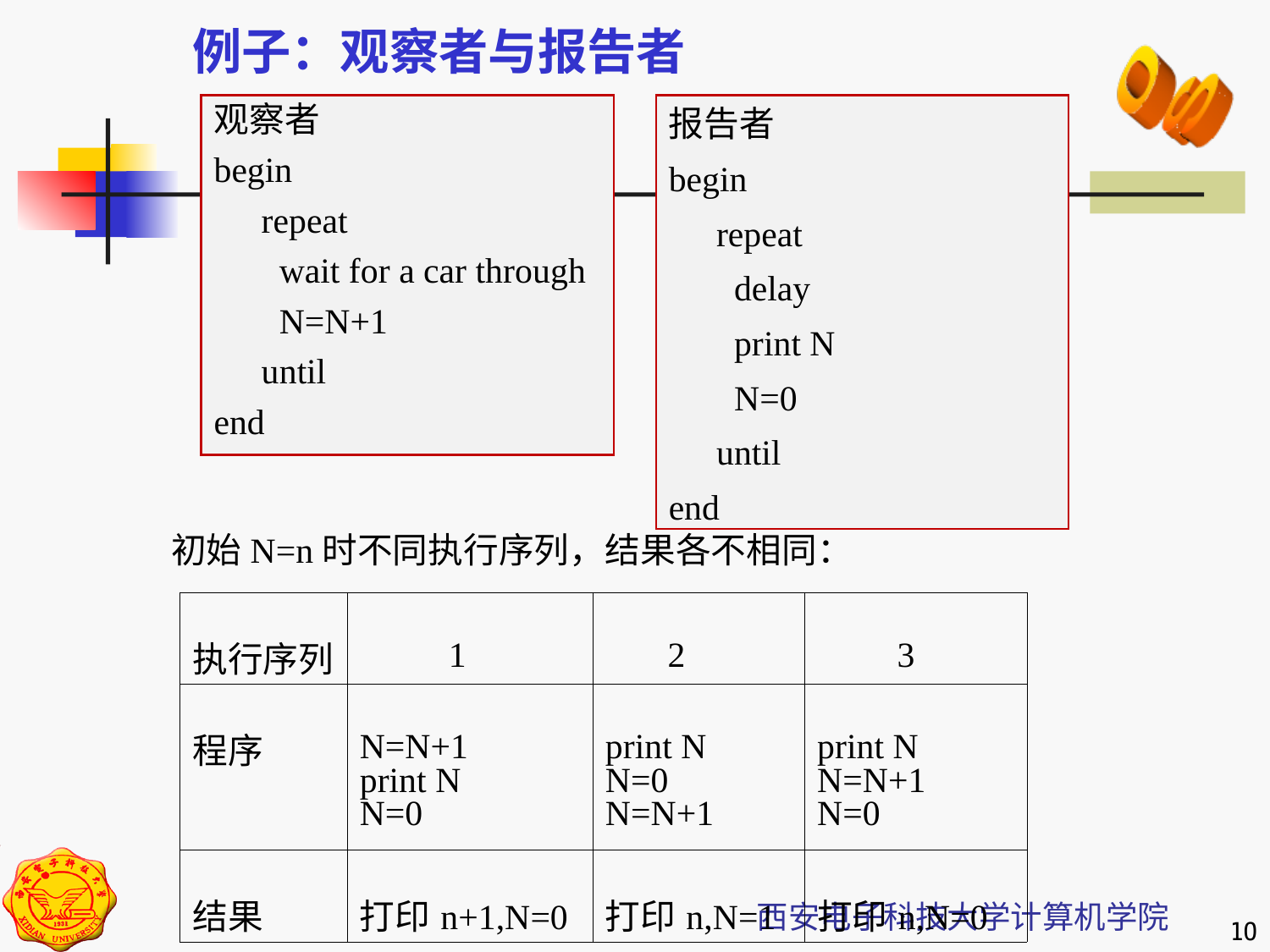

例子：观察者与报告者
观察者
begin
	repeat
	  wait for a car through
	  N=N+1
	until
end
报告者
begin
	repeat
	  delay
	  print N
	  N=0
	until
end
初始N=n时不同执行序列，结果各不相同：
| 执行序列 | 1 | 2 | 3 |
| --- | --- | --- | --- |
| 程序 | N=N+1 print N N=0 | print N N=0 N=N+1 | print N N=N+1 N=0 |
| 结果 | 打印n+1,N=0 | 打印n,N=1 | 打印n,N=0 |
10